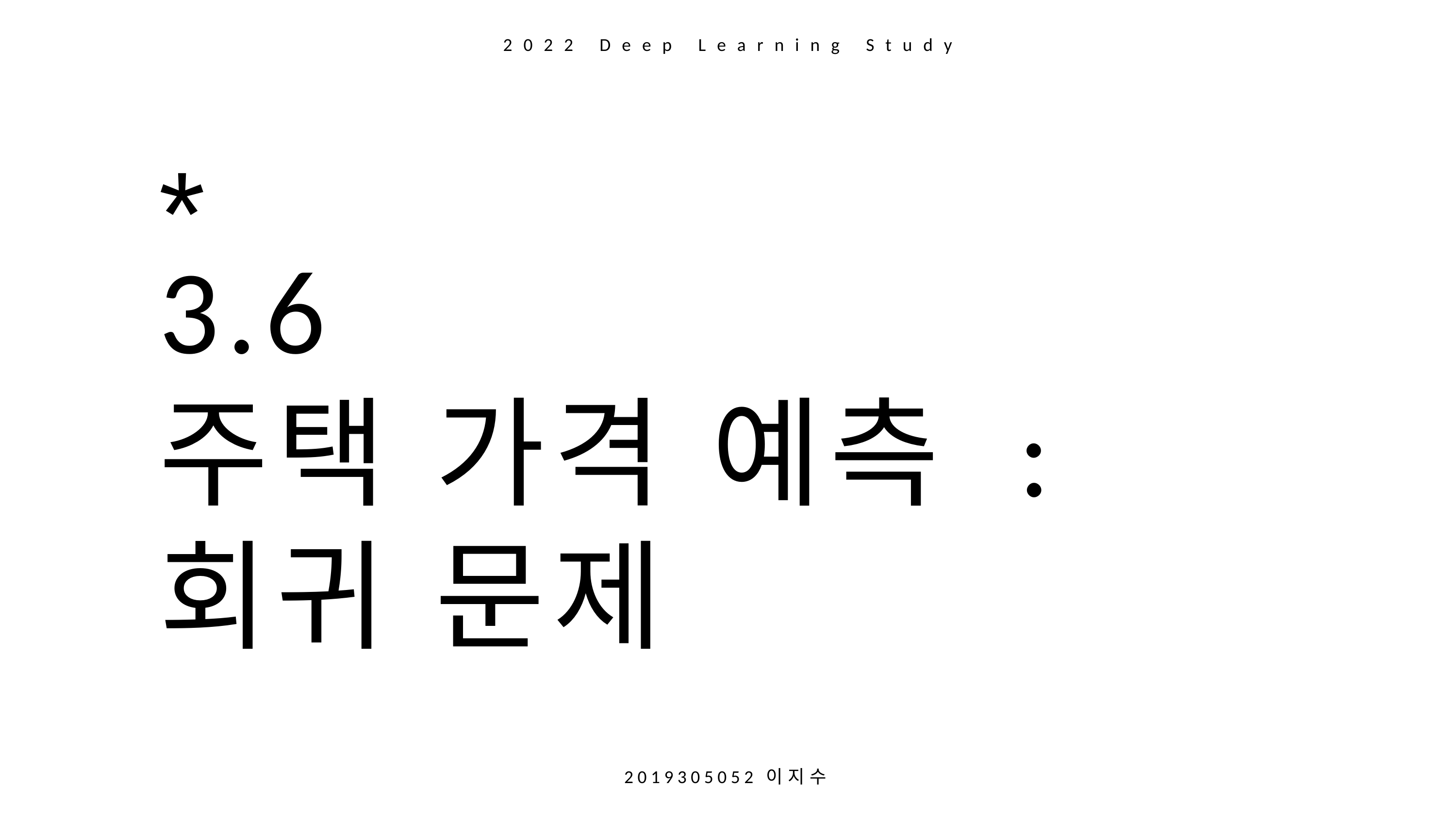

2022 Deep Learning Study
*
3.6
주택 가격 예측 :
회귀 문제
2 0 1 9 3 0 5 0 5 2  이 지 수